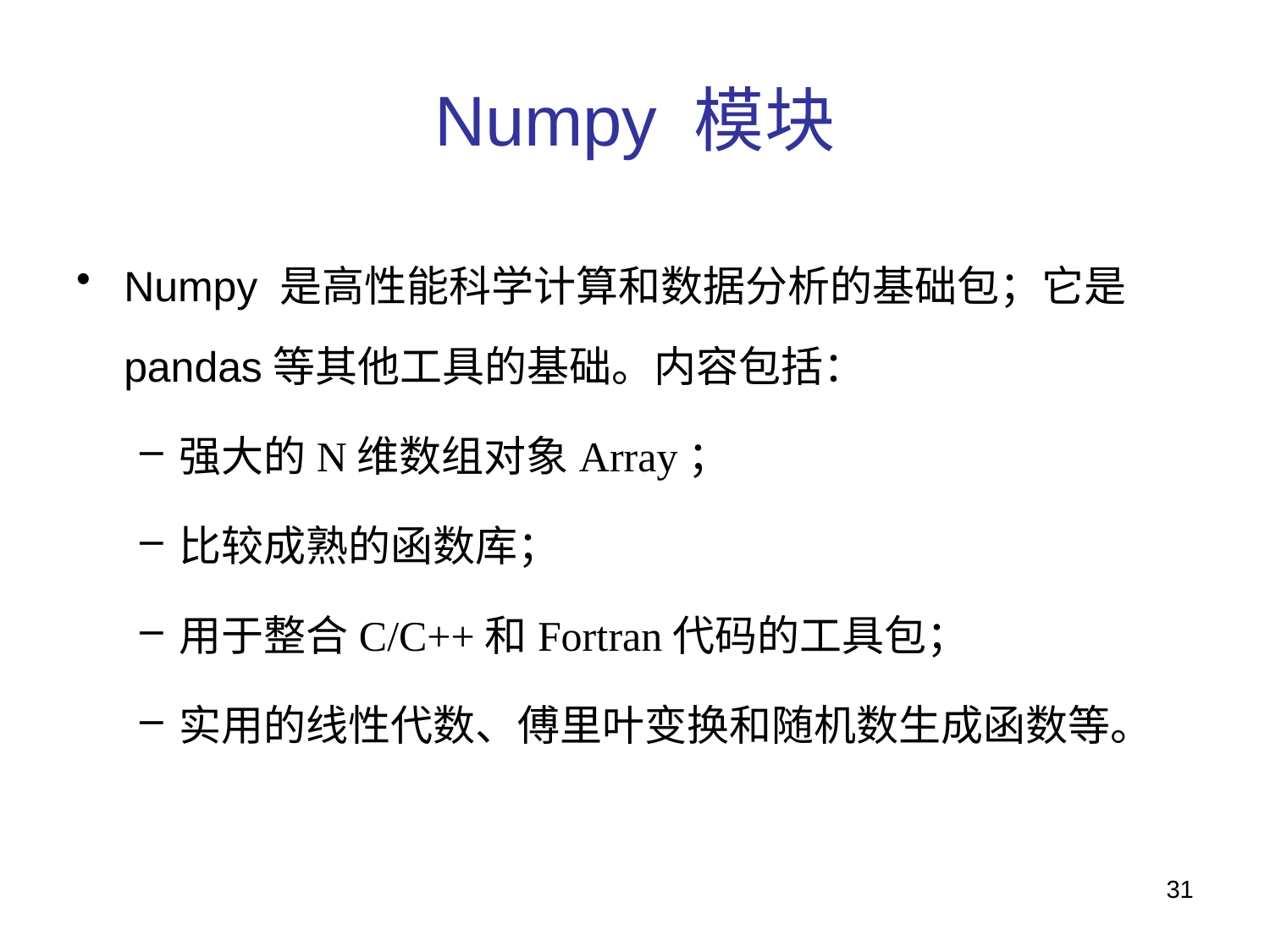

# Numpy 模块
Numpy 是高性能科学计算和数据分析的基础包；它是pandas等其他工具的基础。内容包括：
强大的N维数组对象Array；
比较成熟的函数库；
用于整合C/C++和Fortran代码的工具包；
实用的线性代数、傅里叶变换和随机数生成函数等。

31